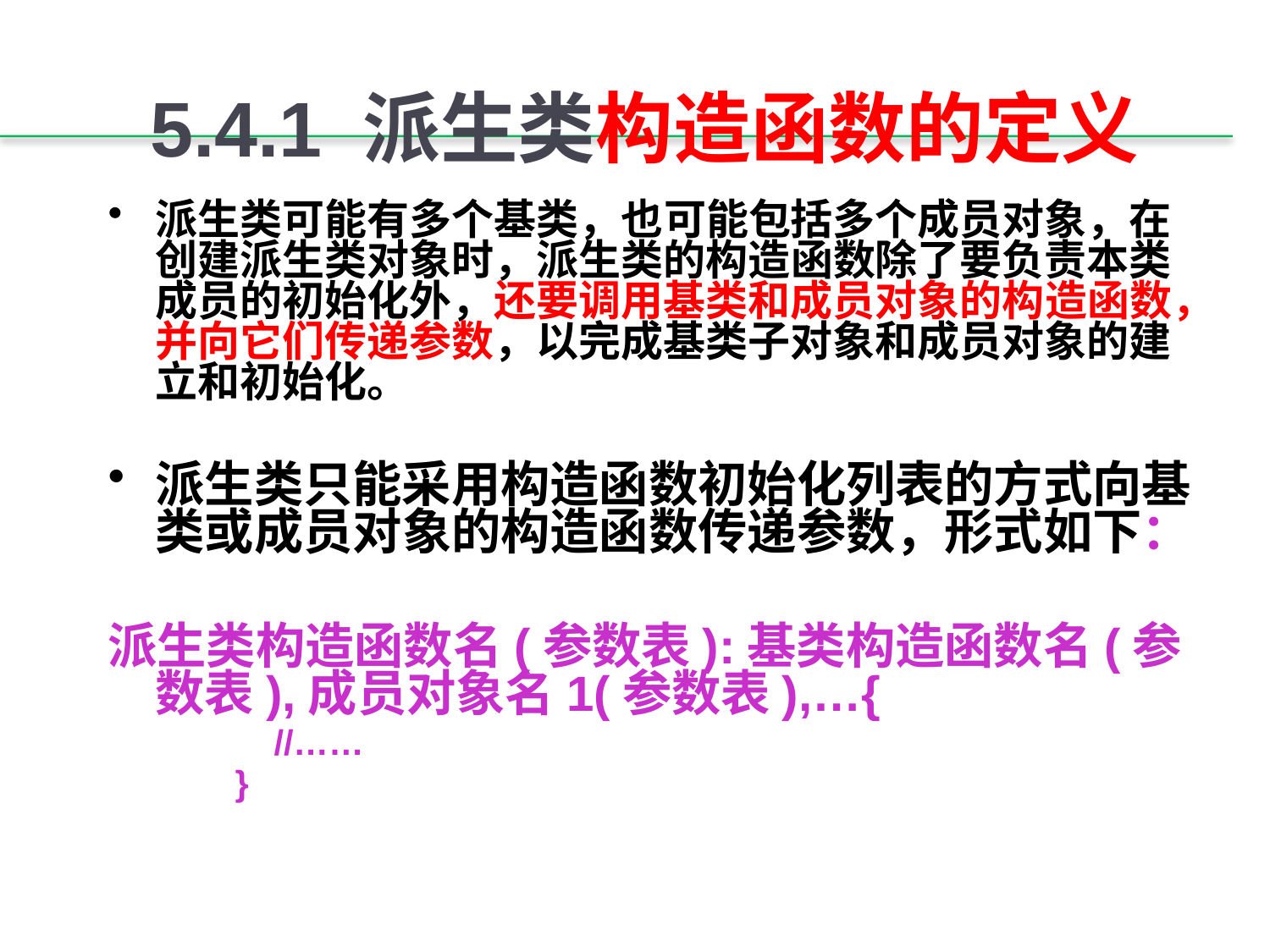

# 5.4.1 派生类构造函数的定义
派生类可能有多个基类，也可能包括多个成员对象，在创建派生类对象时，派生类的构造函数除了要负责本类成员的初始化外，还要调用基类和成员对象的构造函数，并向它们传递参数，以完成基类子对象和成员对象的建立和初始化。

派生类只能采用构造函数初始化列表的方式向基类或成员对象的构造函数传递参数，形式如下：

派生类构造函数名(参数表):基类构造函数名(参数表),成员对象名1(参数表),…{
    //……
}